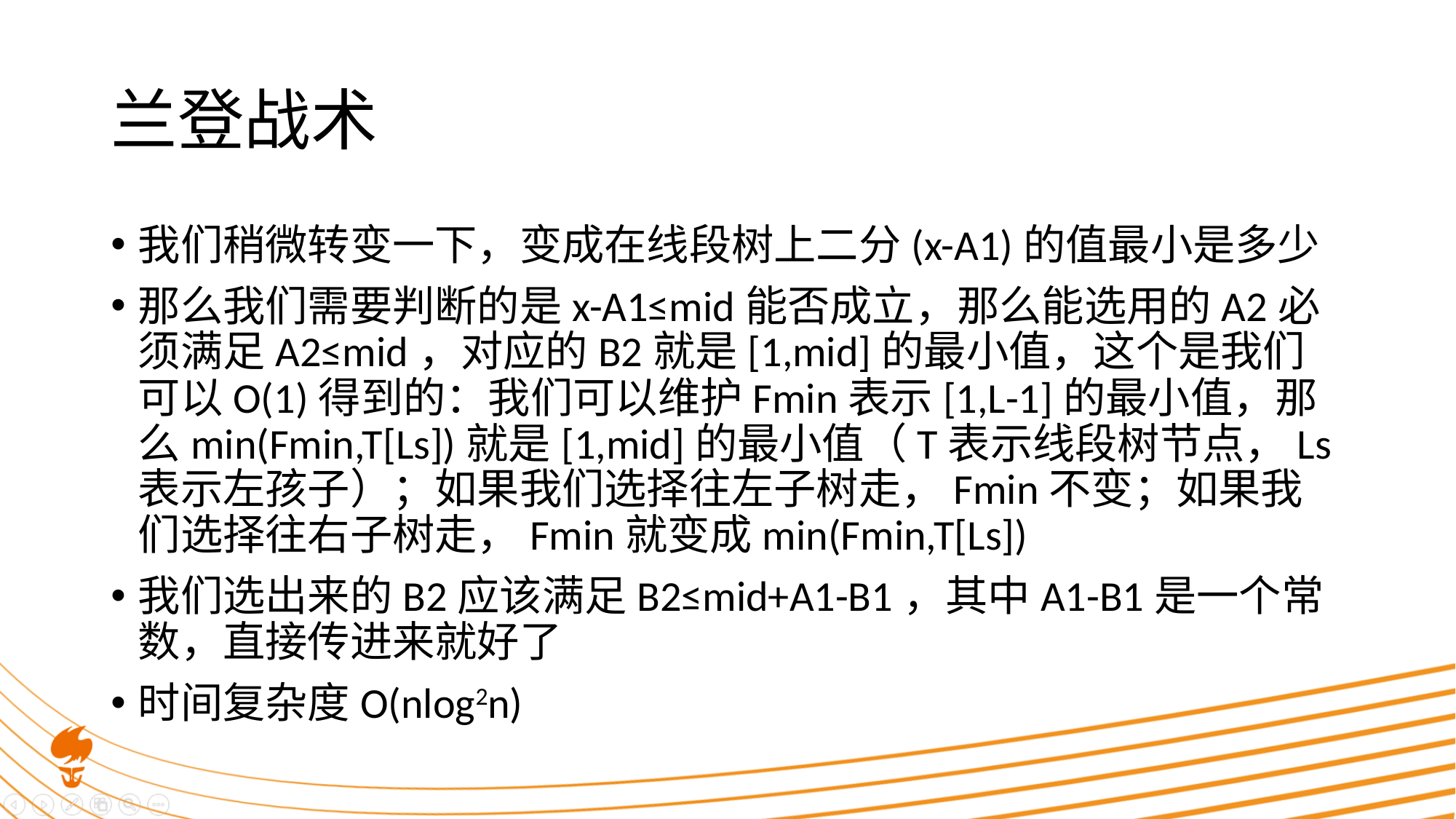

# 兰登战术
我们稍微转变一下，变成在线段树上二分(x-A1)的值最小是多少
那么我们需要判断的是x-A1≤mid能否成立，那么能选用的A2必须满足A2≤mid，对应的B2就是[1,mid]的最小值，这个是我们可以O(1)得到的：我们可以维护Fmin表示[1,L-1]的最小值，那么min(Fmin,T[Ls])就是[1,mid]的最小值（T表示线段树节点，Ls表示左孩子）；如果我们选择往左子树走，Fmin不变；如果我们选择往右子树走，Fmin就变成min(Fmin,T[Ls])
我们选出来的B2应该满足B2≤mid+A1-B1，其中A1-B1是一个常数，直接传进来就好了
时间复杂度O(nlog2n)